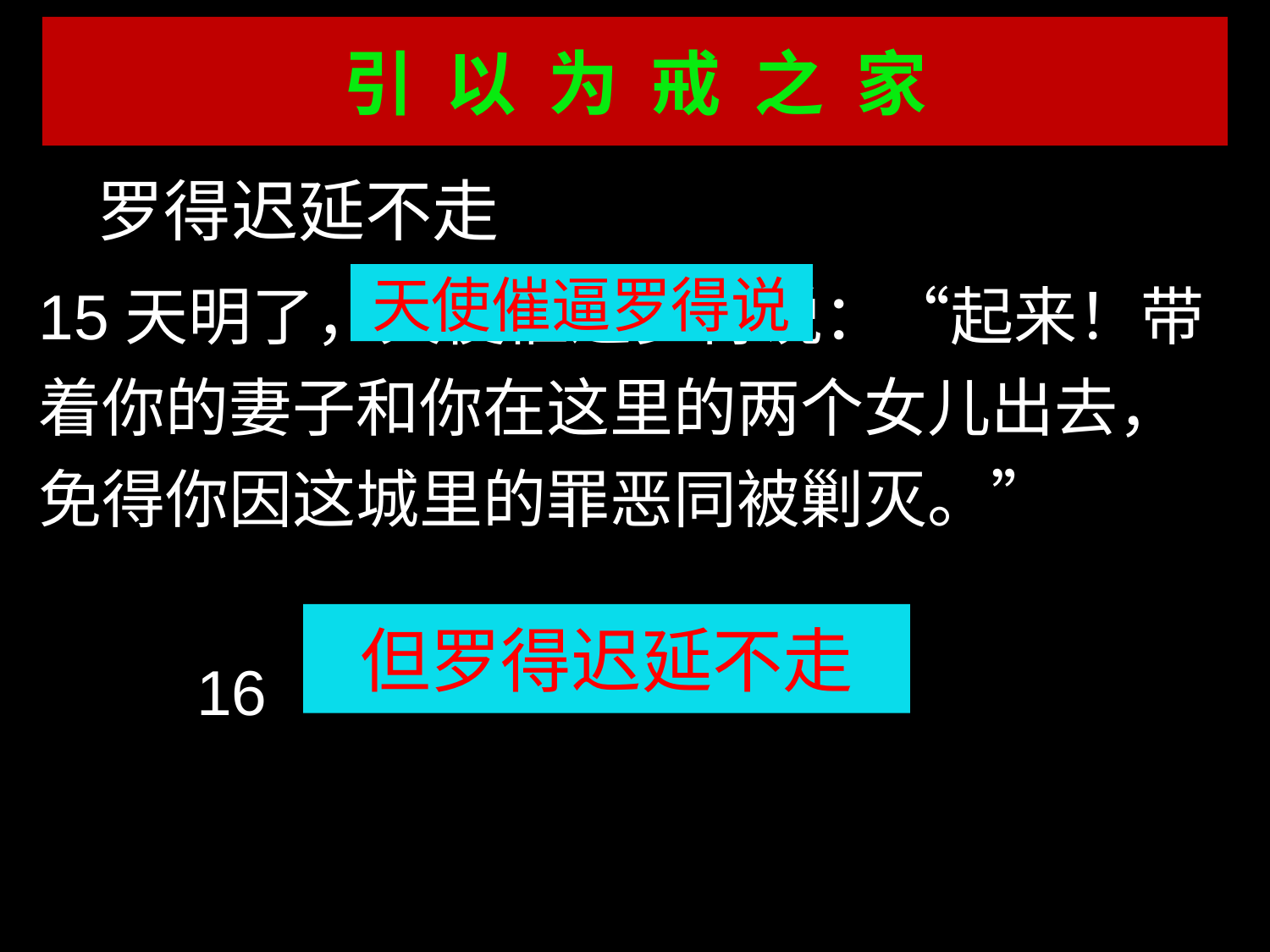

引  以  为  戒  之  家
#
   罗得迟延不走
15天明了，天使催逼罗得说：“起来！带着你的妻子和你在这里的两个女儿出去，免得你因这城里的罪恶同被剿灭。”

         16
天使催逼罗得说
但罗得迟延不走
22